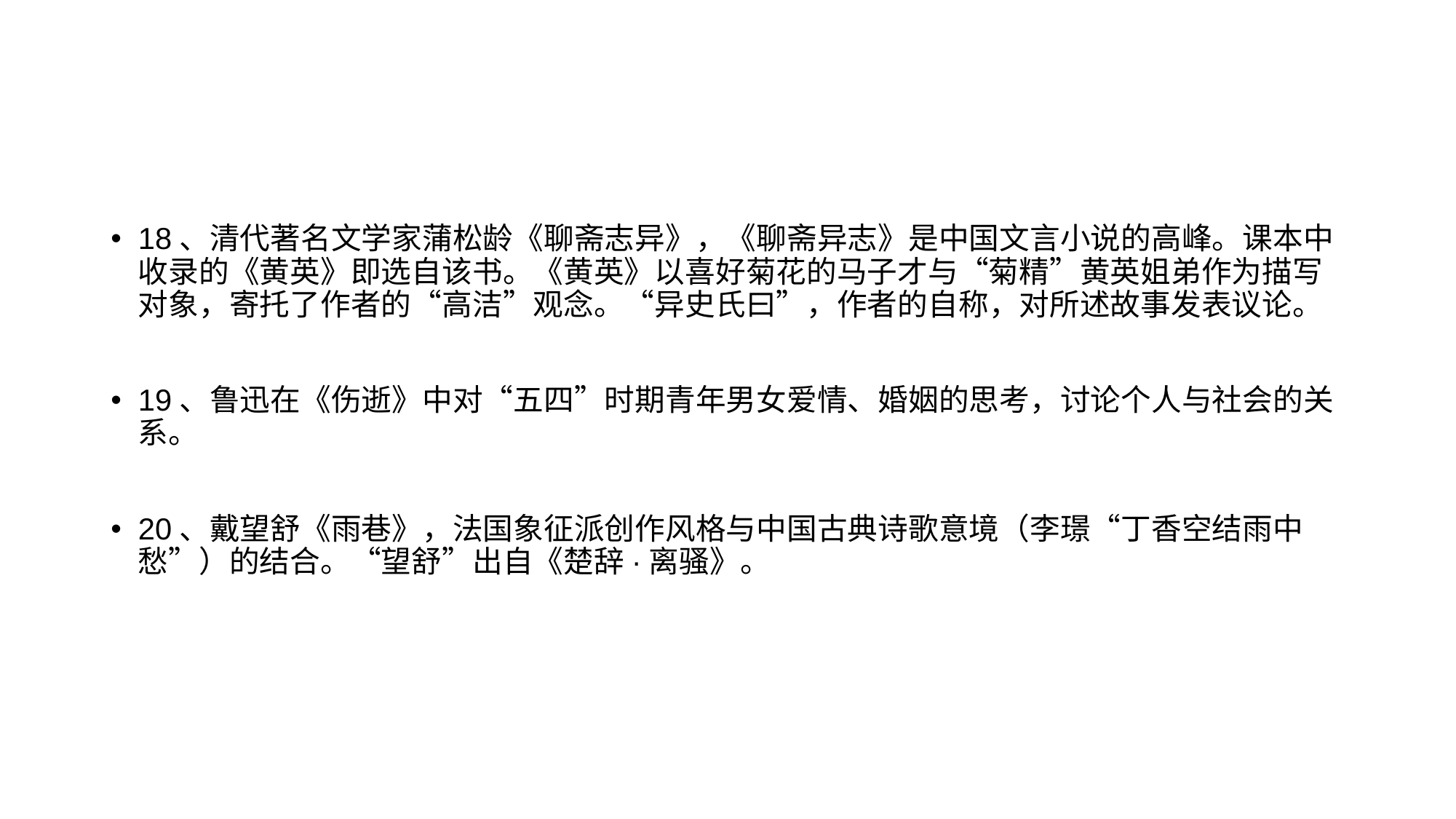

#
18、清代著名文学家蒲松龄《聊斋志异》，《聊斋异志》是中国文言小说的高峰。课本中收录的《黄英》即选自该书。《黄英》以喜好菊花的马子才与“菊精”黄英姐弟作为描写对象，寄托了作者的“高洁”观念。“异史氏曰”，作者的自称，对所述故事发表议论。

19、鲁迅在《伤逝》中对“五四”时期青年男女爱情、婚姻的思考，讨论个人与社会的关系。

20、戴望舒《雨巷》，法国象征派创作风格与中国古典诗歌意境（李璟“丁香空结雨中愁”）的结合。“望舒”出自《楚辞·离骚》。